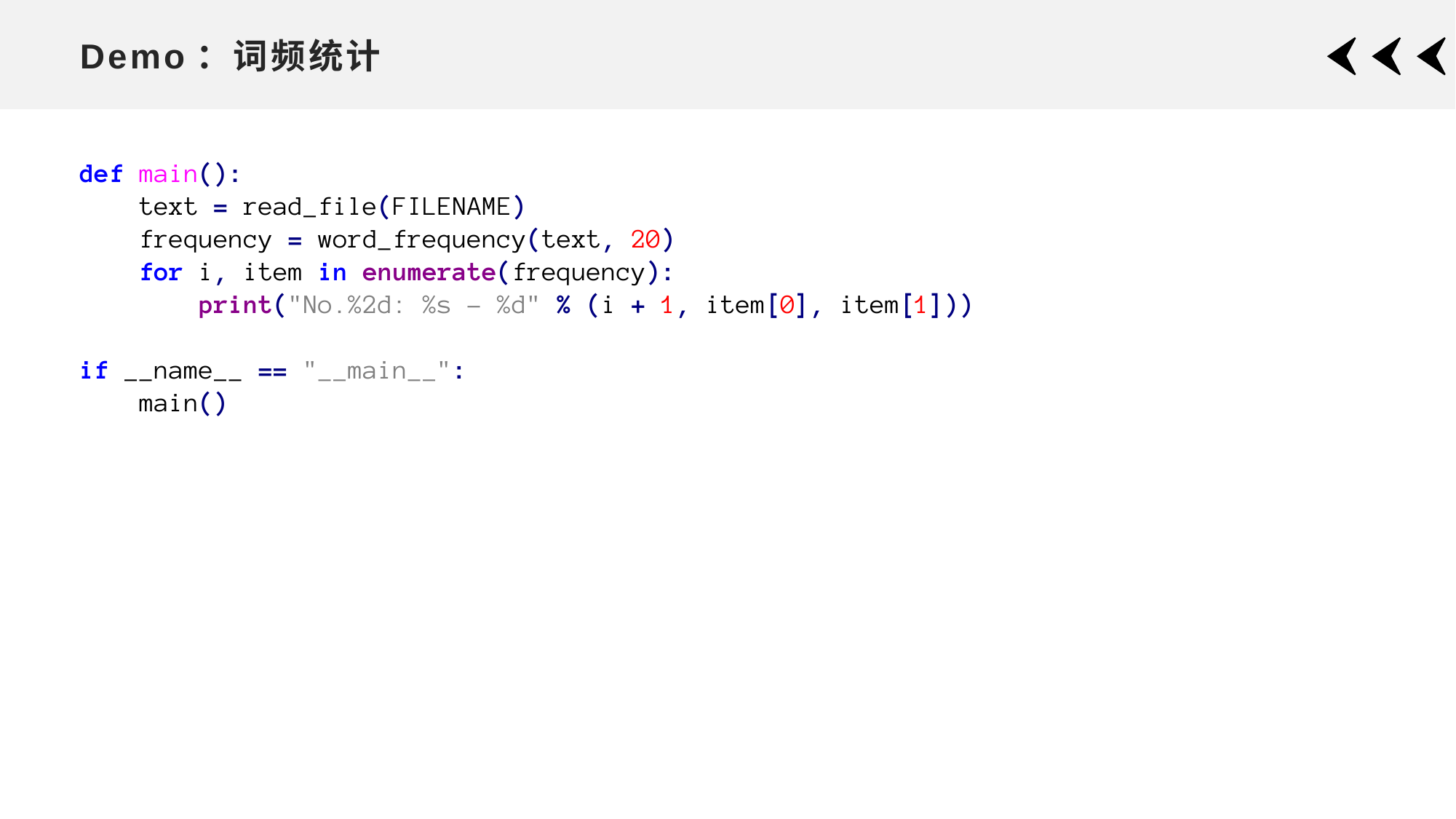

# Demo：词频统计
def main():
    text = read_file(FILENAME)
    frequency = word_frequency(text, 20)
    for i, item in enumerate(frequency):
        print("No.%2d: %s - %d" % (i + 1, item[0], item[1]))

if __name__ == "__main__":
    main()